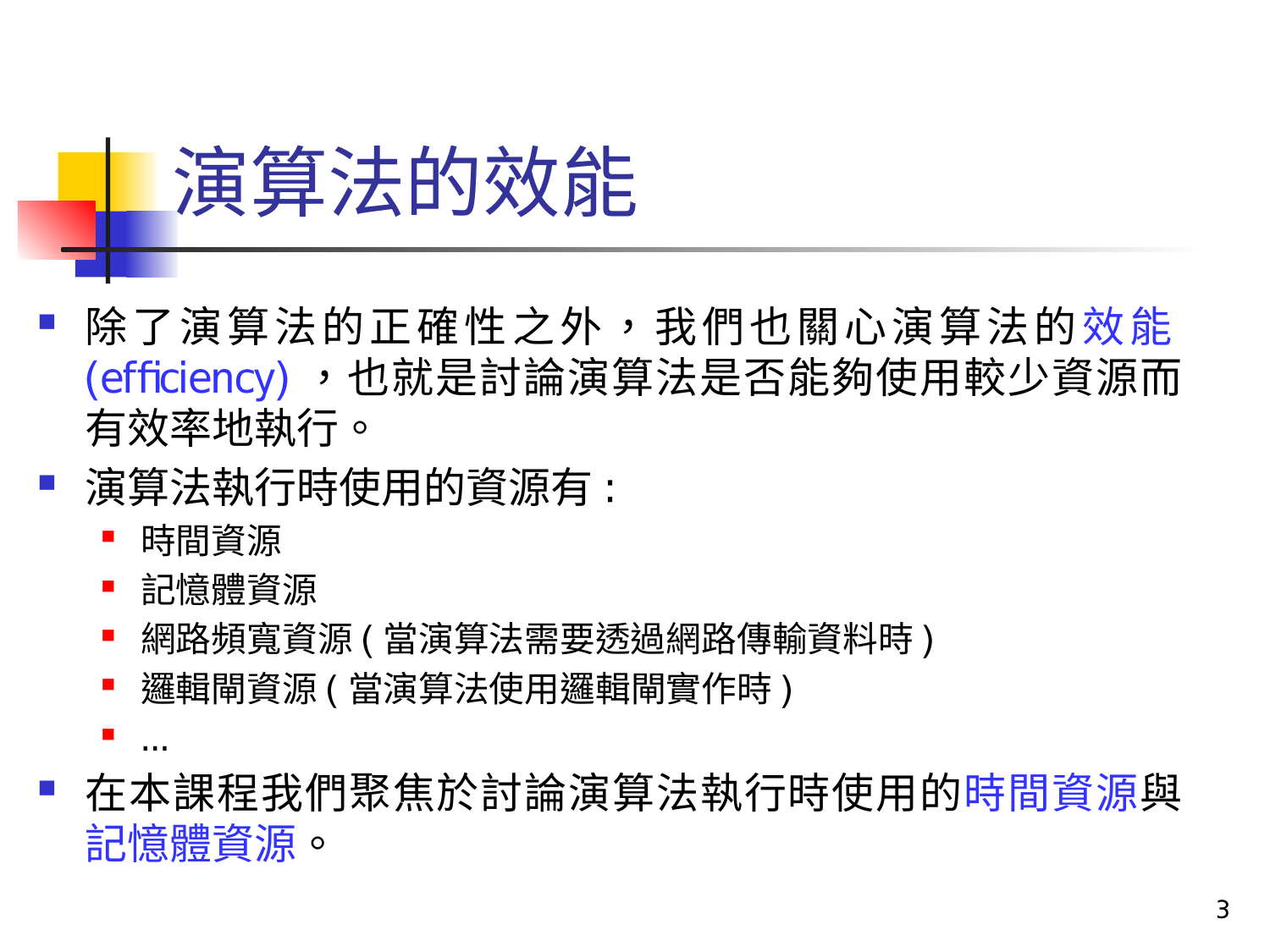

# 演算法的效能
除了演算法的正確性之外，我們也關心演算法的效能(efficiency)，也就是討論演算法是否能夠使用較少資源而有效率地執行。
演算法執行時使用的資源有:
時間資源
記憶體資源
網路頻寬資源(當演算法需要透過網路傳輸資料時)
邏輯閘資源(當演算法使用邏輯閘實作時)
…
在本課程我們聚焦於討論演算法執行時使用的時間資源與記憶體資源。
3